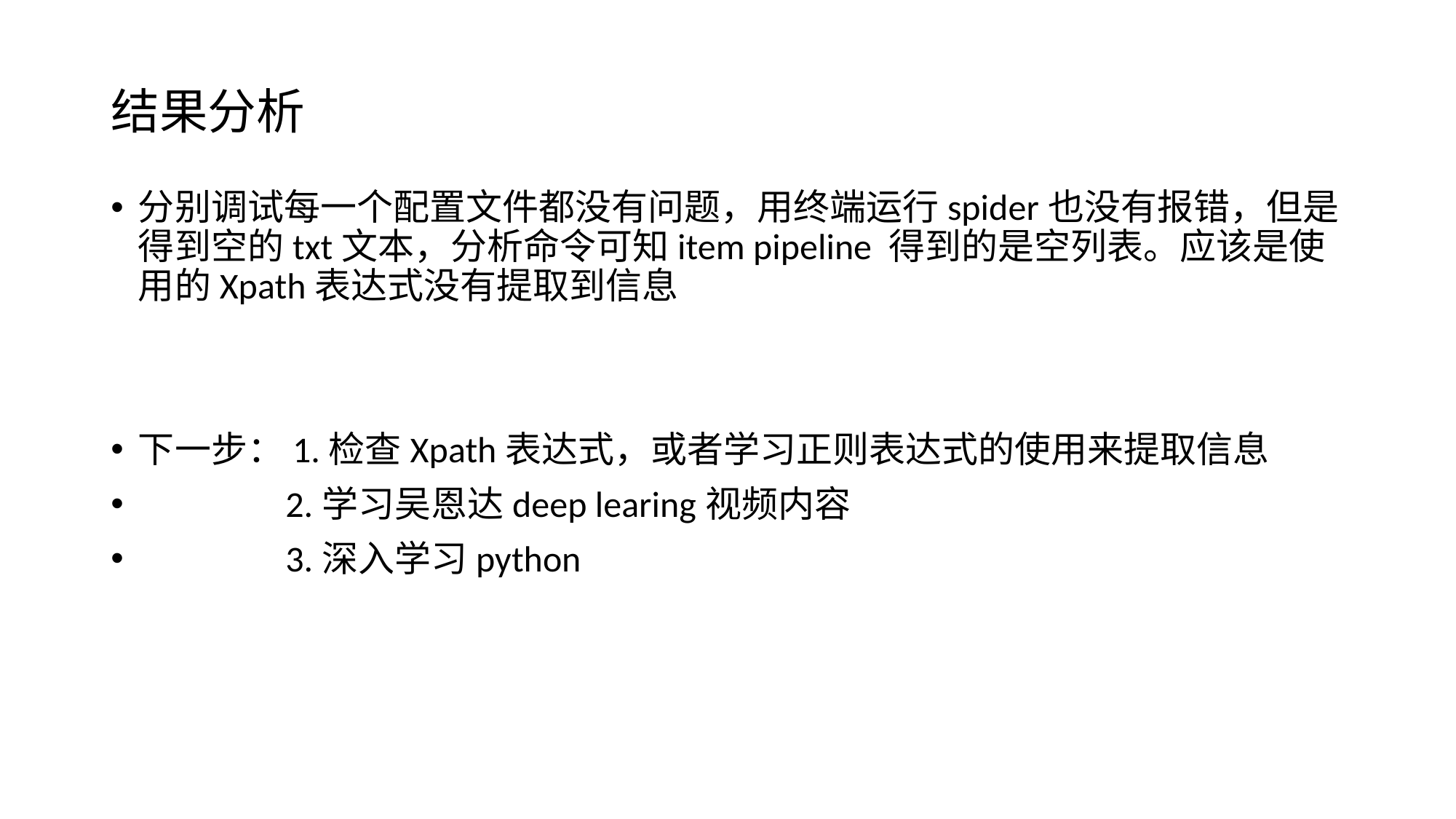

# 结果分析
分别调试每一个配置文件都没有问题，用终端运行spider也没有报错，但是得到空的txt文本，分析命令可知item pipeline 得到的是空列表。应该是使用的Xpath表达式没有提取到信息

下一步：1.检查Xpath表达式，或者学习正则表达式的使用来提取信息
                  2.学习吴恩达deep learing视频内容
                  3.深入学习python